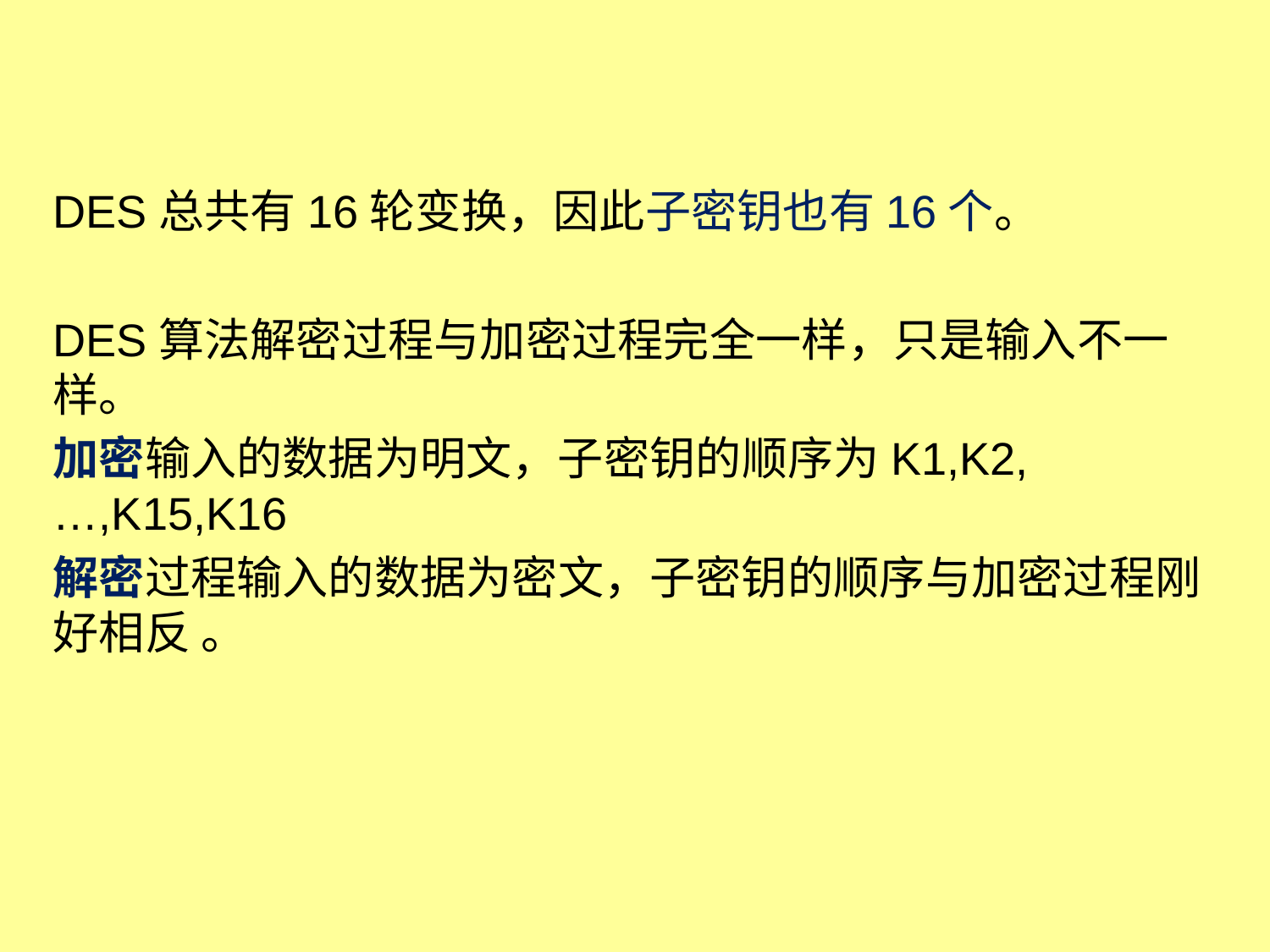

DES总共有16轮变换，因此子密钥也有16个。

DES算法解密过程与加密过程完全一样，只是输入不一样。
加密输入的数据为明文，子密钥的顺序为K1,K2,…,K15,K16
解密过程输入的数据为密文，子密钥的顺序与加密过程刚好相反 。